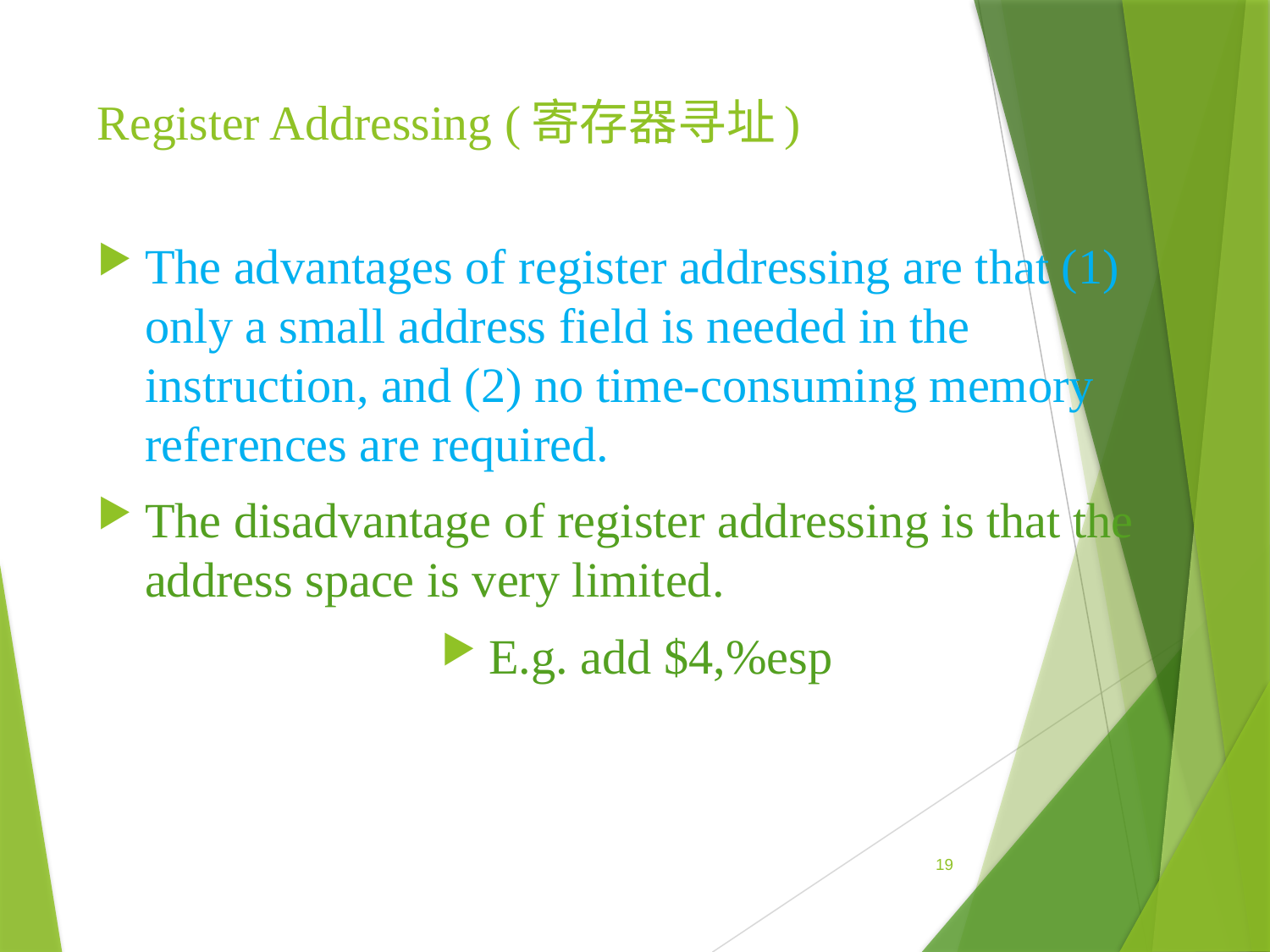

# Register Addressing (寄存器寻址)
The advantages of register addressing are that (1) only a small address field is needed in the instruction, and (2) no time-consuming memory references are required.
The disadvantage of register addressing is that the address space is very limited.
E.g. add $4,%esp
19